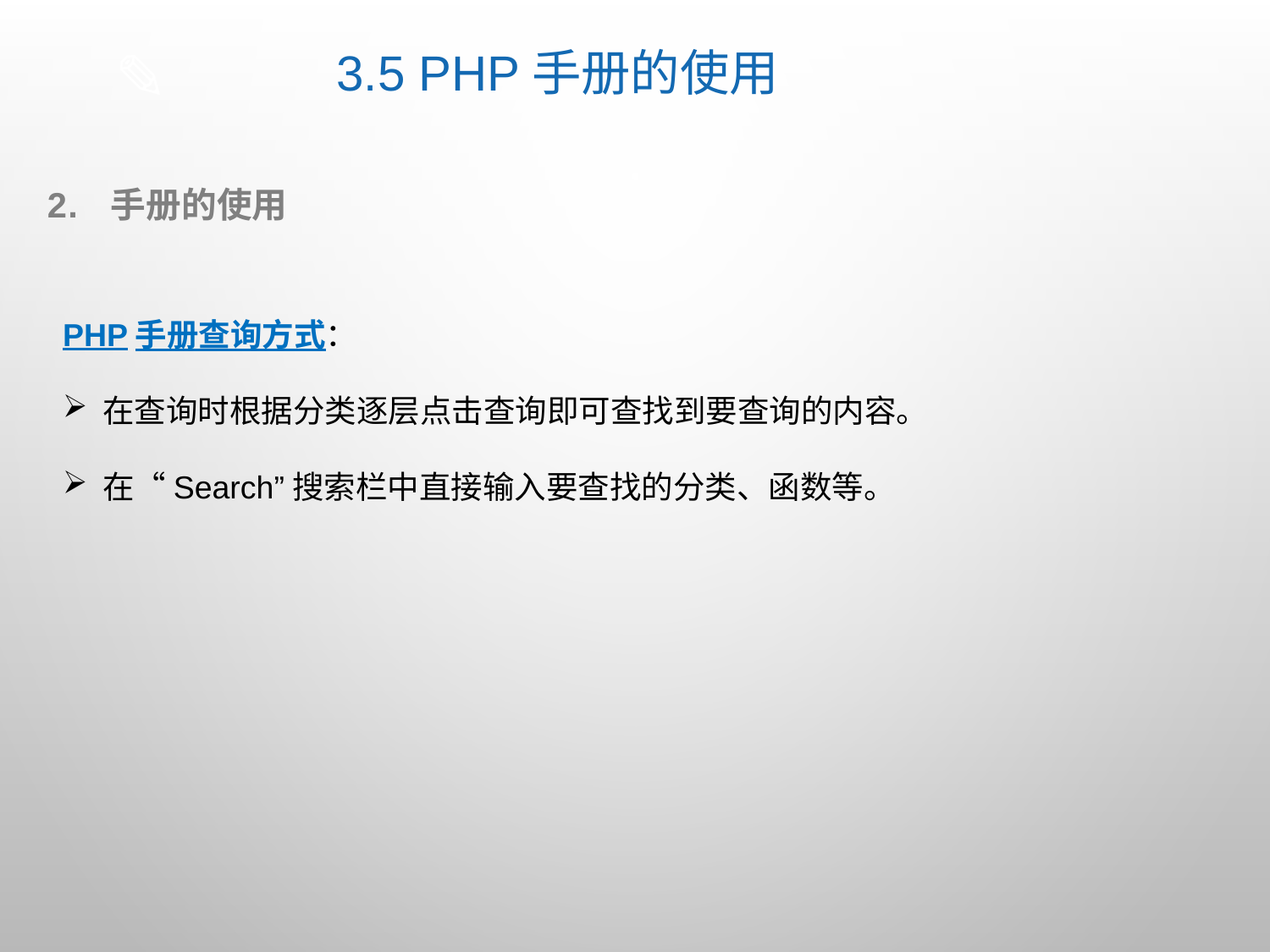

# 3.5 PHP手册的使用
手册的使用
PHP手册查询方式：
在查询时根据分类逐层点击查询即可查找到要查询的内容。
在“Search”搜索栏中直接输入要查找的分类、函数等。